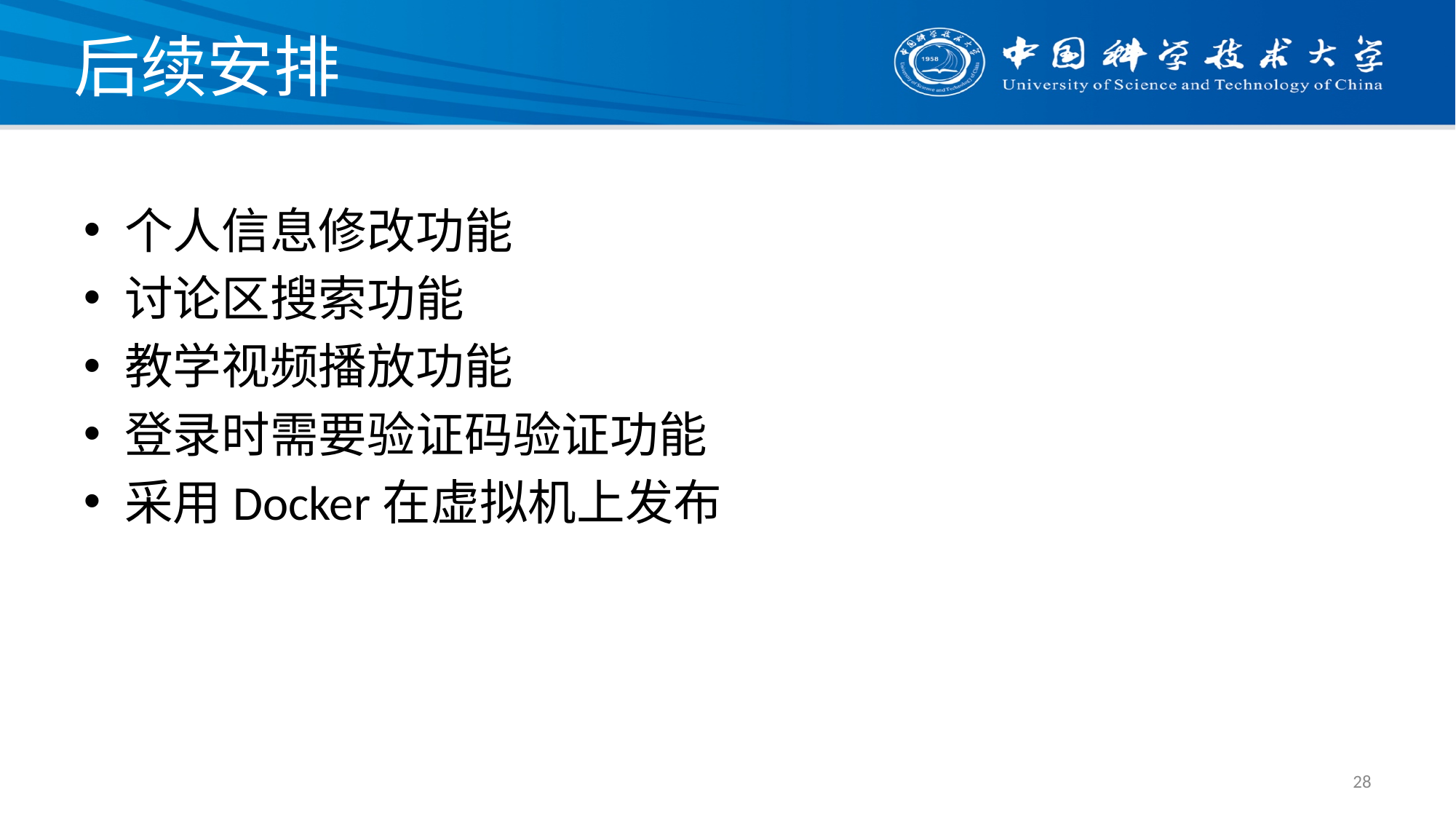

# 后续安排
个人信息修改功能
讨论区搜索功能
教学视频播放功能
登录时需要验证码验证功能
采用Docker在虚拟机上发布

28